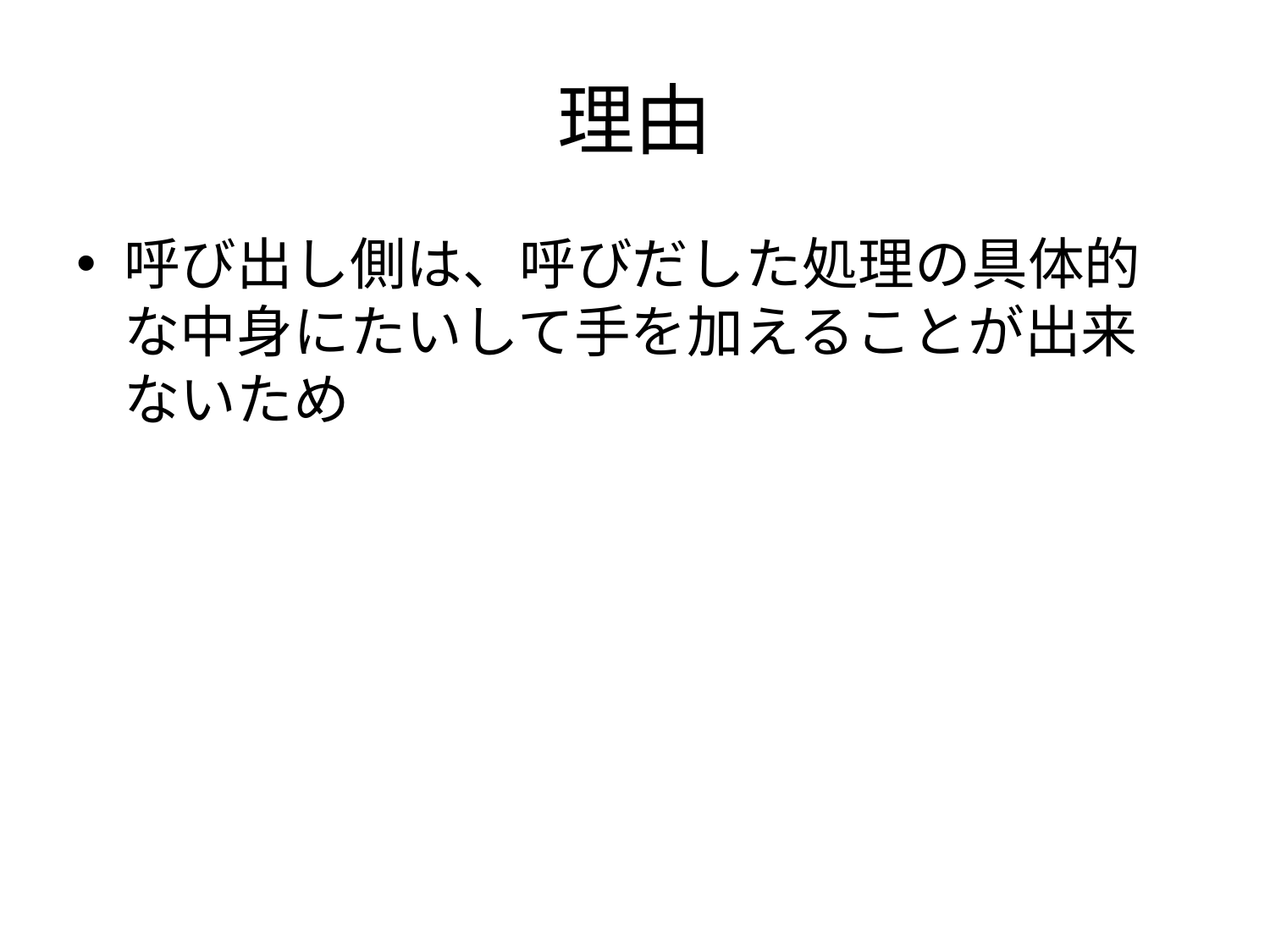

# 理由
呼び出し側は、呼びだした処理の具体的な中身にたいして手を加えることが出来ないため